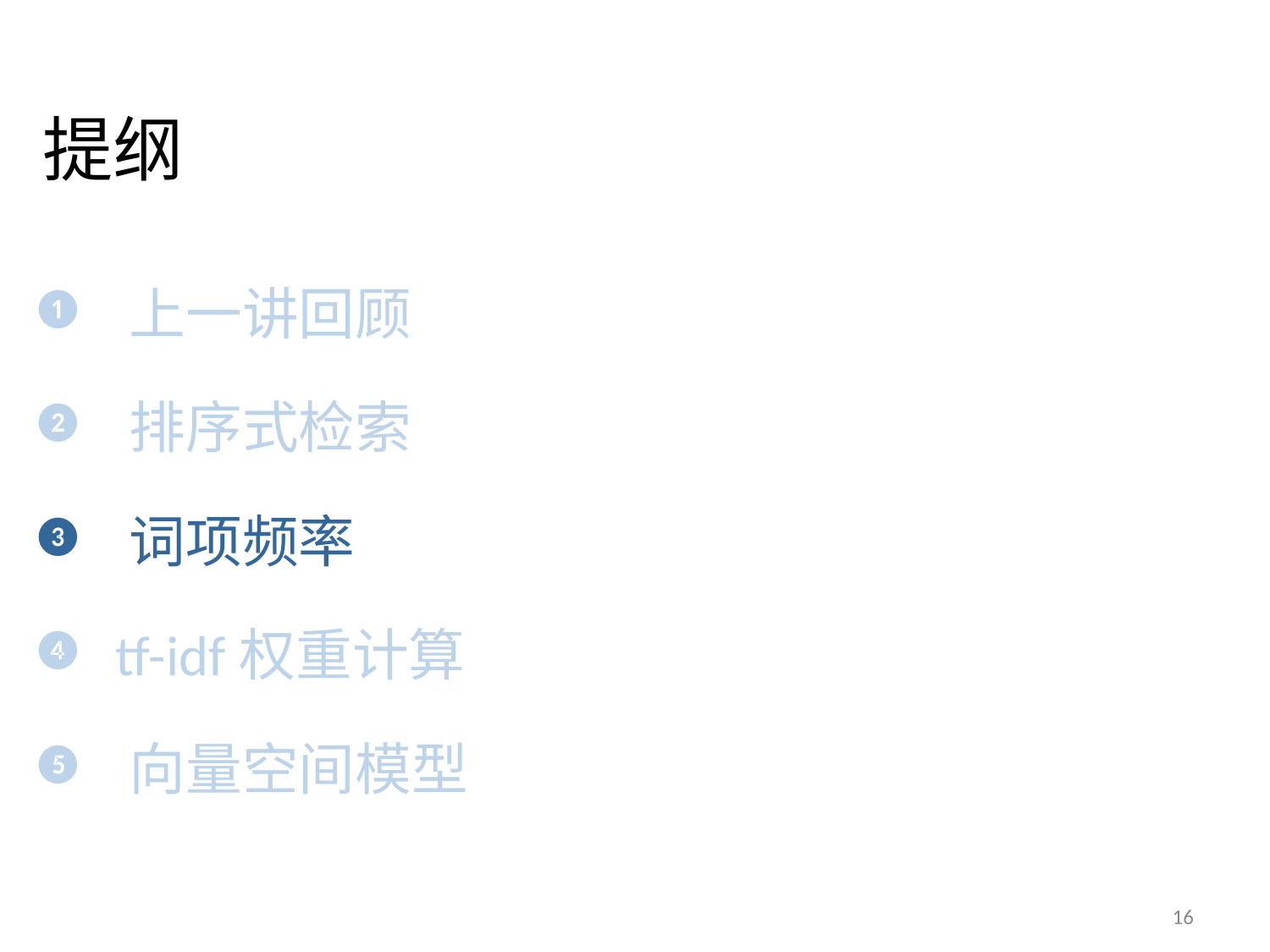

# 提纲
 上一讲回顾
 排序式检索
 词项频率
 tf-idf权重计算
 向量空间模型
16